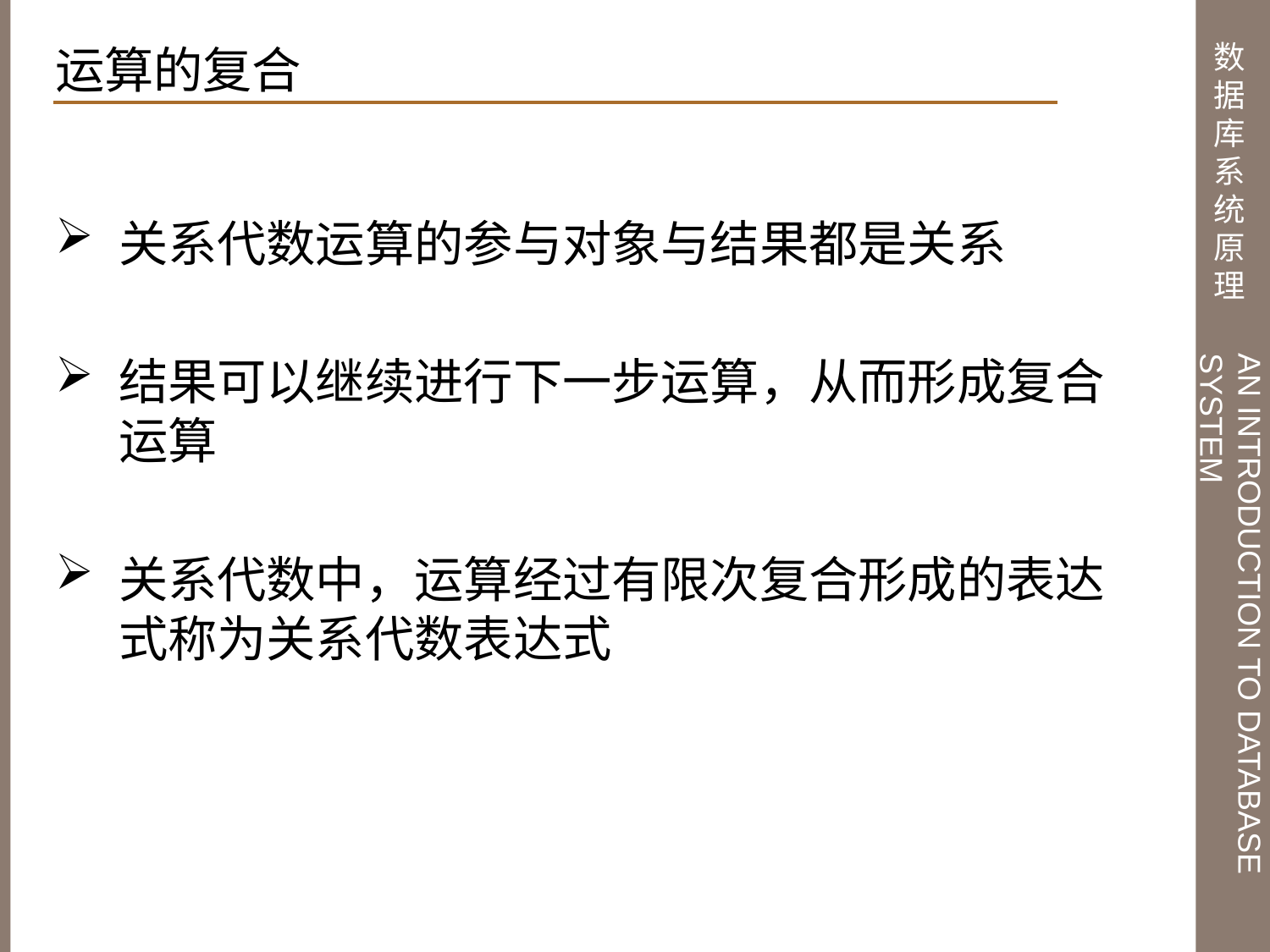

运算的复合
关系代数运算的参与对象与结果都是关系

结果可以继续进行下一步运算，从而形成复合运算

关系代数中，运算经过有限次复合形成的表达式称为关系代数表达式